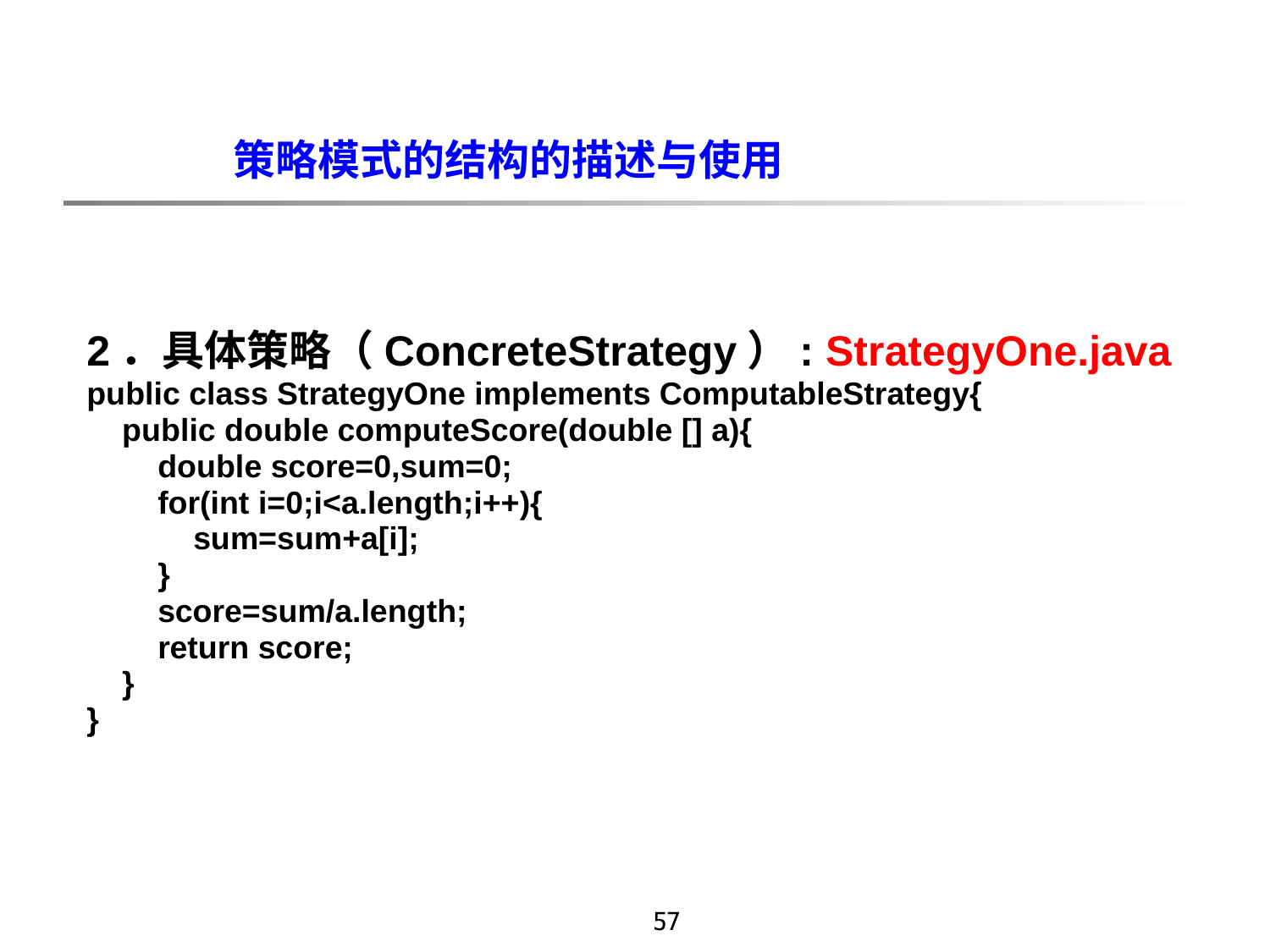

策略模式的结构的描述与使用

2．具体策略（ConcreteStrategy）: StrategyOne.java
public class StrategyOne implements ComputableStrategy{
    public double computeScore(double [] a){
        double score=0,sum=0;
        for(int i=0;i<a.length;i++){
            sum=sum+a[i];
        }
        score=sum/a.length;
        return score;
    }
}

57